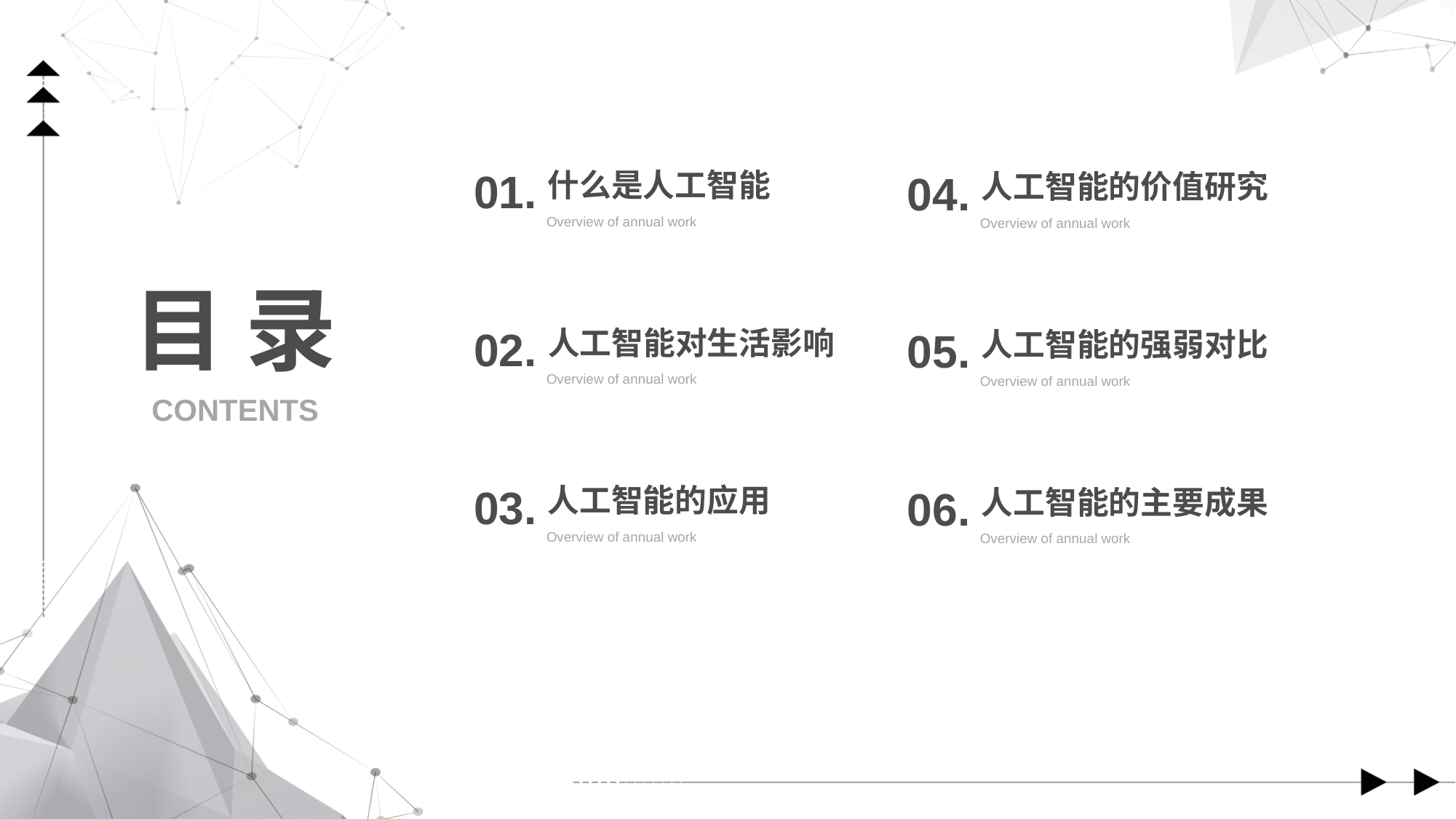

01.
什么是人工智能
Overview of annual work
04.
人工智能的价值研究
Overview of annual work
目 录
02.
人工智能对生活影响
Overview of annual work
05.
人工智能的强弱对比
Overview of annual work
CONTENTS
03.
人工智能的应用
Overview of annual work
06.
人工智能的主要成果
Overview of annual work